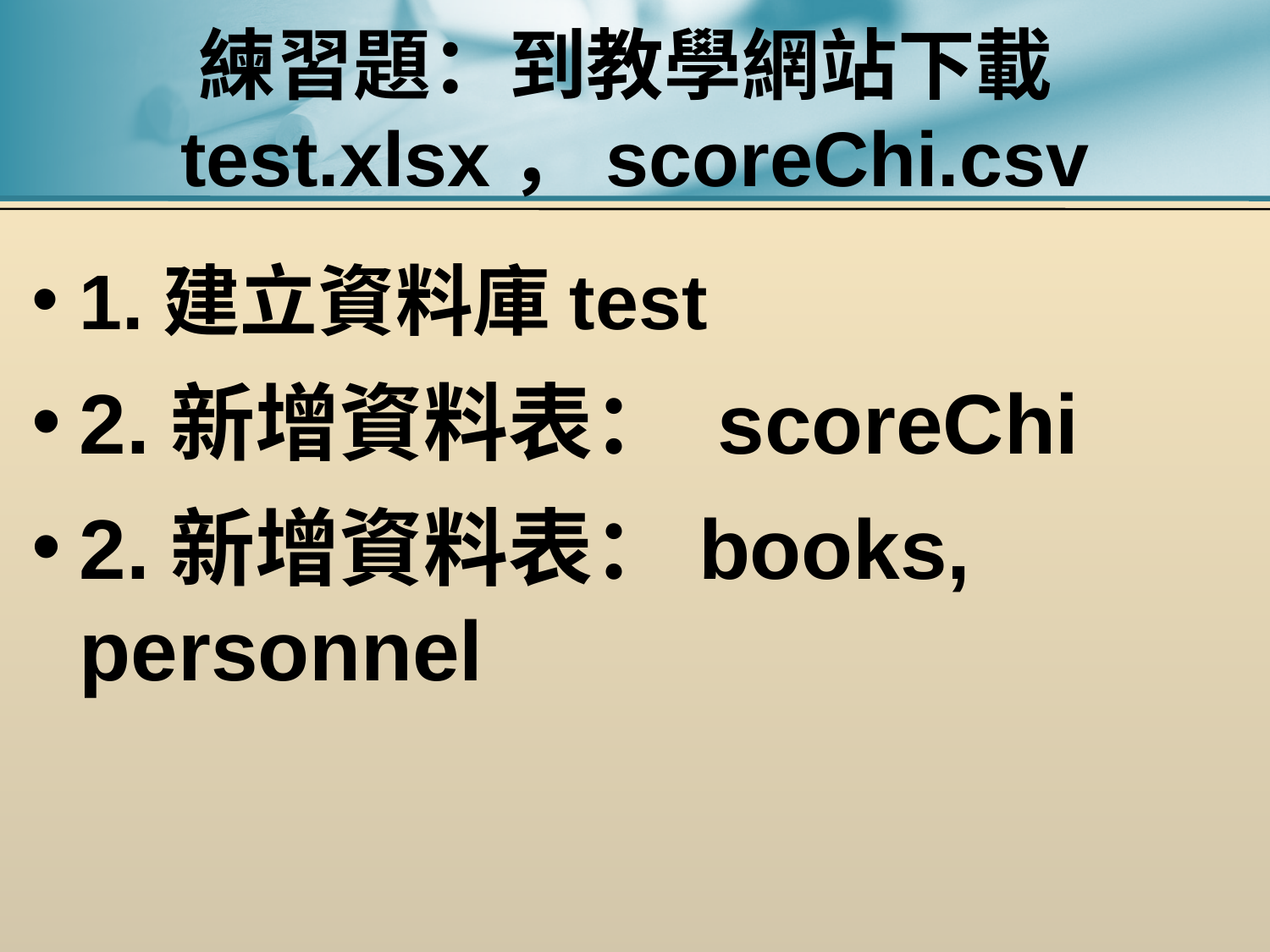

# 練習題：到教學網站下載test.xlsx，scoreChi.csv
1.建立資料庫test
2.新增資料表： scoreChi
2.新增資料表：books, personnel